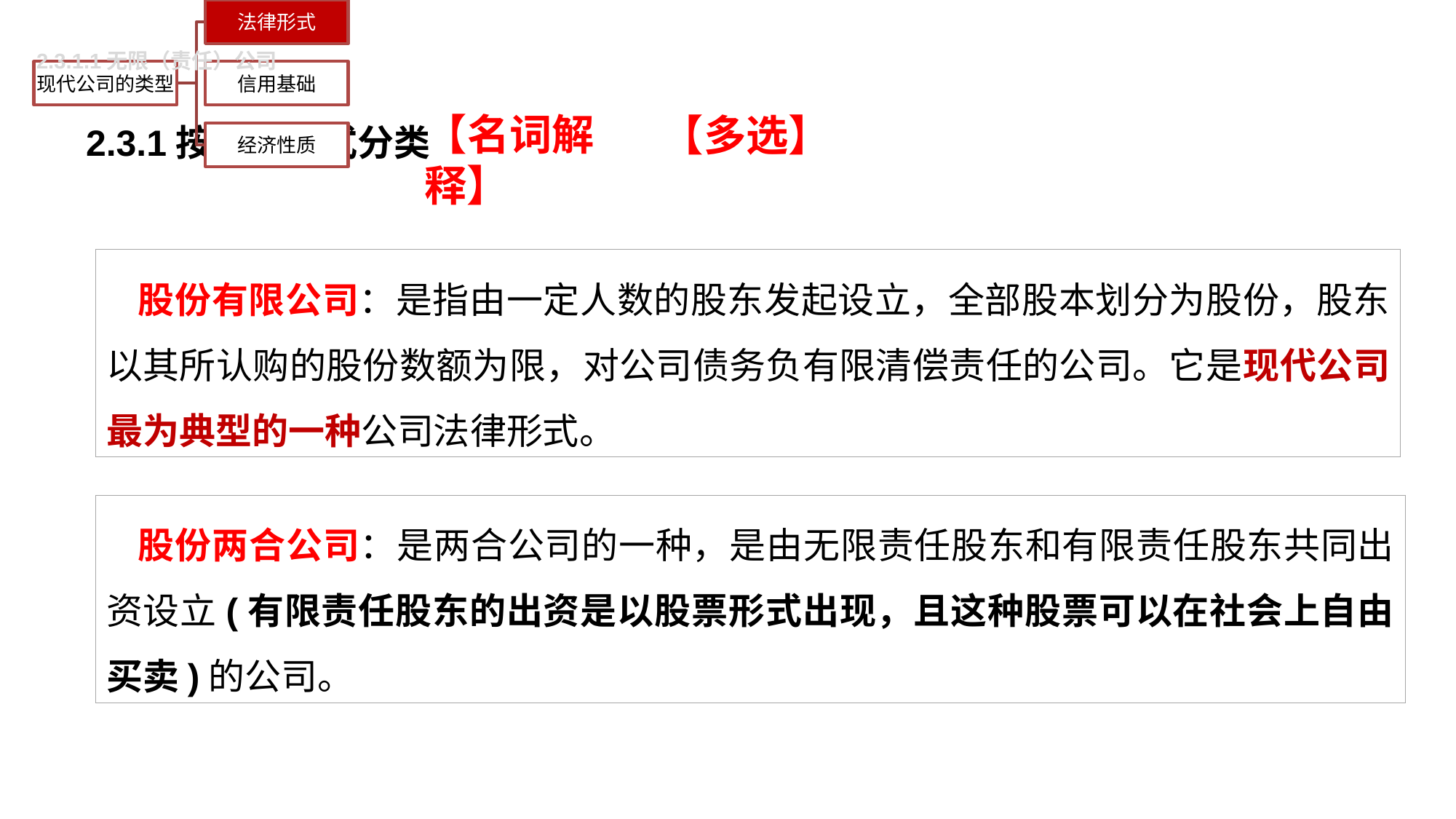

现代公司的类型
法律形式
信用基础
经济性质
2.3.1.1无限（责任）公司
2.3.1按法律形式分类
【名词解释】
【多选】

股份有限公司：是指由一定人数的股东发起设立，全部股本划分为股份，股东以其所认购的股份数额为限，对公司债务负有限清偿责任的公司。它是现代公司最为典型的一种公司法律形式。

股份两合公司：是两合公司的一种，是由无限责任股东和有限责任股东共同出资设立(有限责任股东的出资是以股票形式出现，且这种股票可以在社会上自由买卖)的公司。